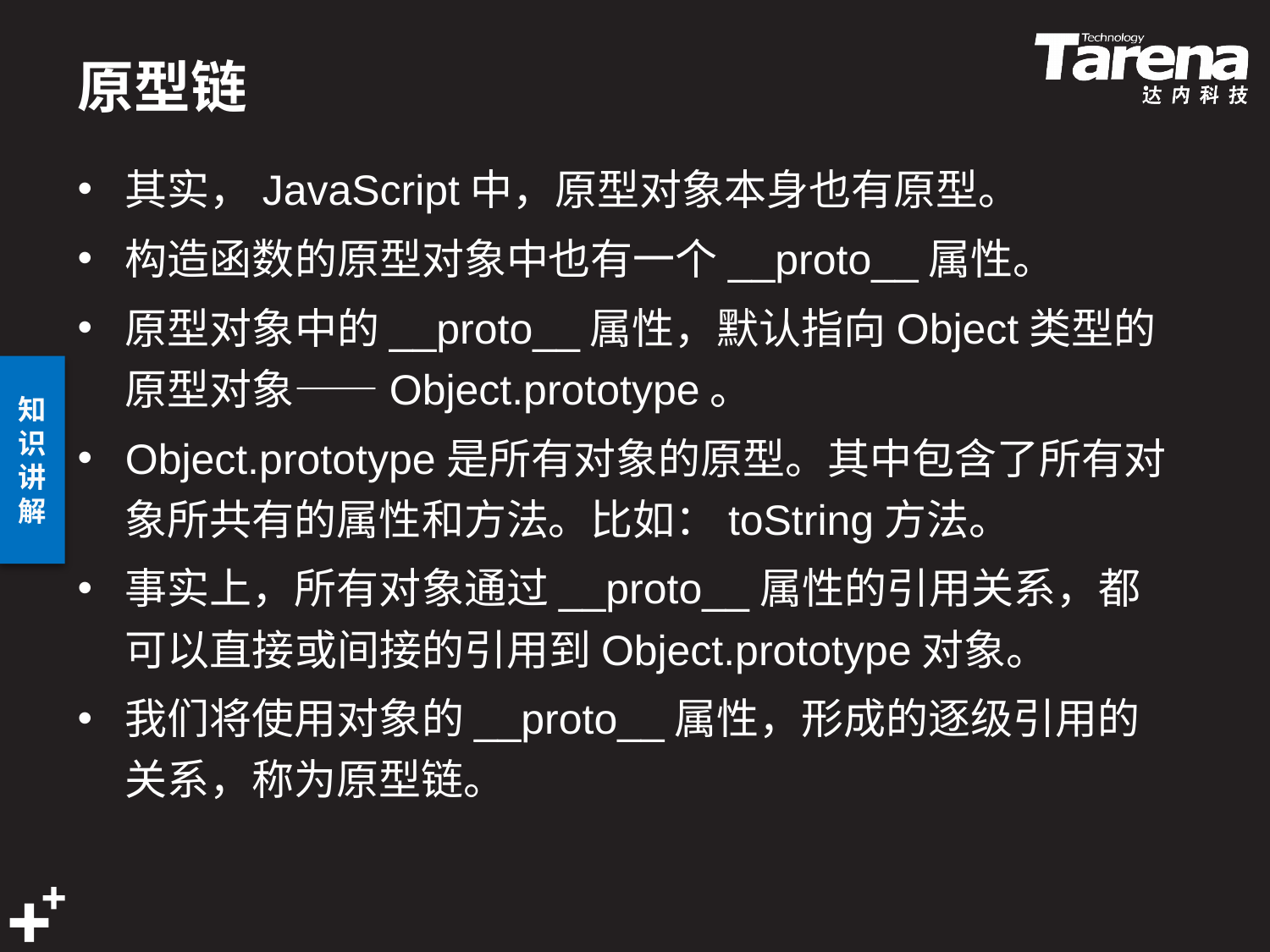

# 原型链
其实，JavaScript中，原型对象本身也有原型。
构造函数的原型对象中也有一个__proto__属性。
原型对象中的__proto__属性，默认指向Object类型的原型对象——Object.prototype。
Object.prototype是所有对象的原型。其中包含了所有对象所共有的属性和方法。比如：toString方法。
事实上，所有对象通过__proto__属性的引用关系，都可以直接或间接的引用到Object.prototype对象。
我们将使用对象的__proto__属性，形成的逐级引用的关系，称为原型链。